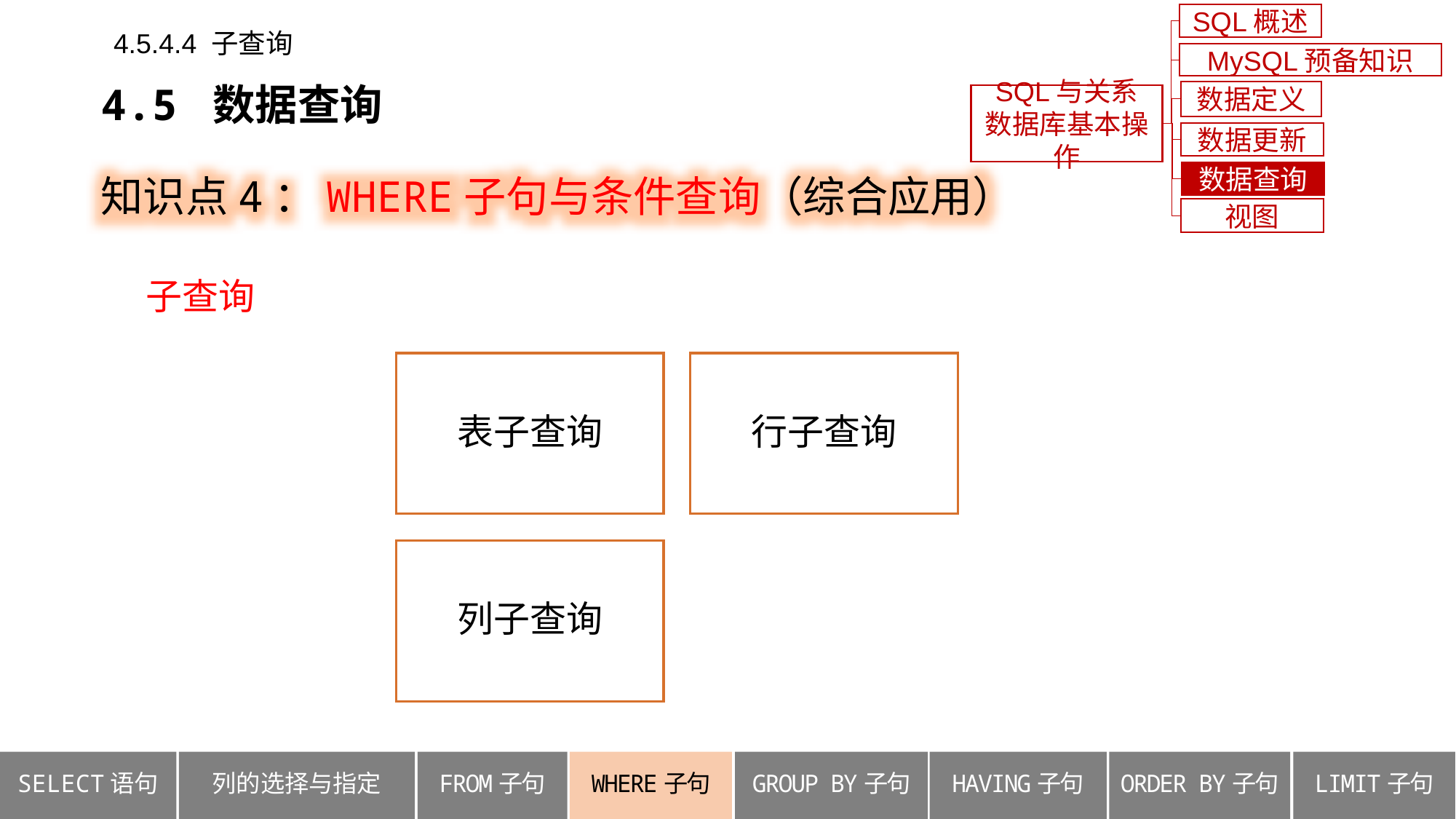

SQL概述
4.5.4.4 子查询
MySQL预备知识
4.5 数据查询
数据定义
SQL与关系数据库基本操作
数据更新
知识点4：WHERE子句与条件查询（综合应用）
数据查询
视图
子查询
表子查询
行子查询
列子查询
列的选择与指定
ORDER BY子句
SELECT语句
FROM子句
WHERE子句
GROUP BY子句
HAVING子句
LIMIT子句